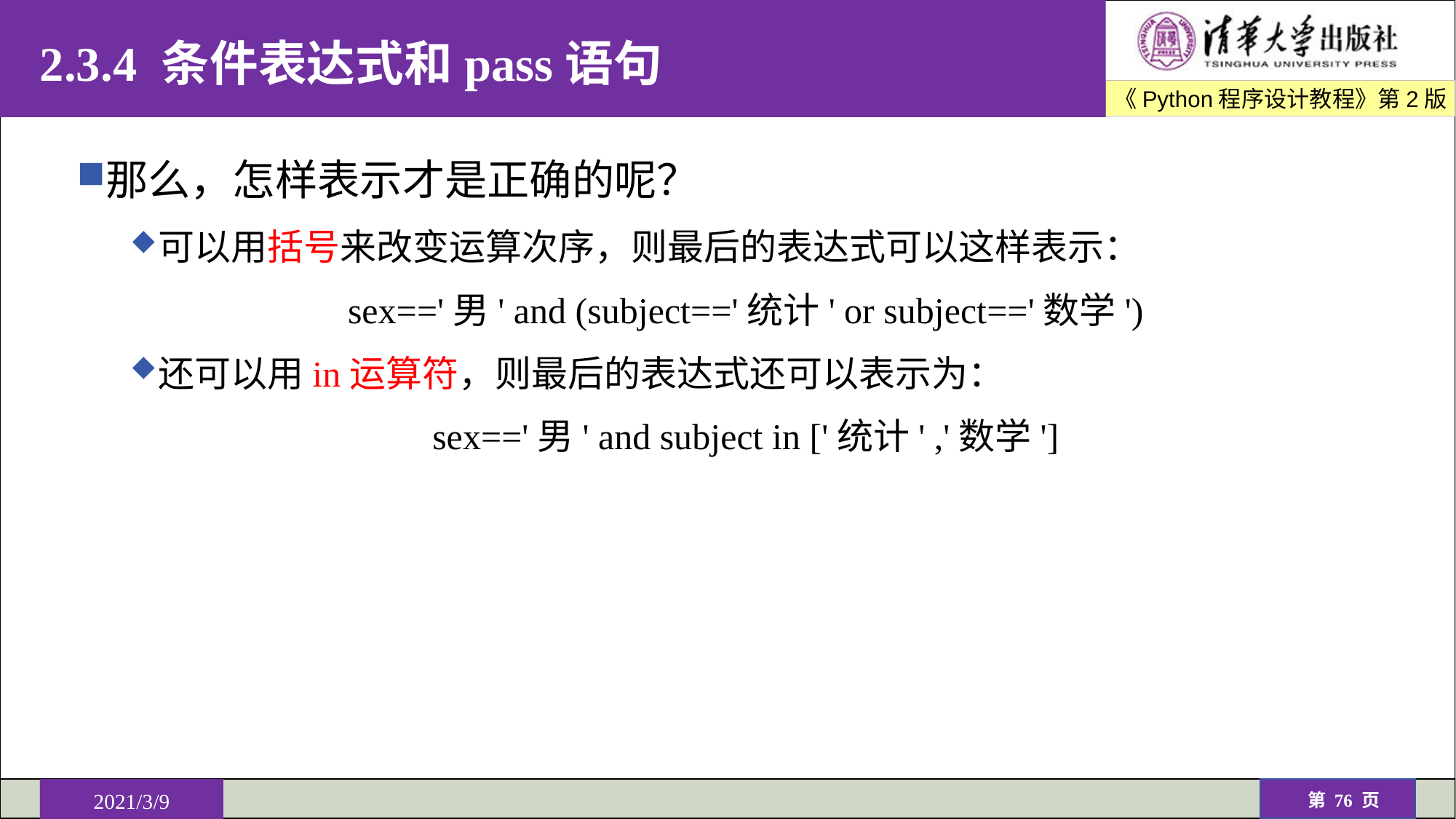

# 2.3.4 条件表达式和pass语句
那么，怎样表示才是正确的呢？
可以用括号来改变运算次序，则最后的表达式可以这样表示：
sex=='男' and (subject=='统计' or subject=='数学')
还可以用in运算符，则最后的表达式还可以表示为：
sex=='男' and subject in ['统计' ,'数学']